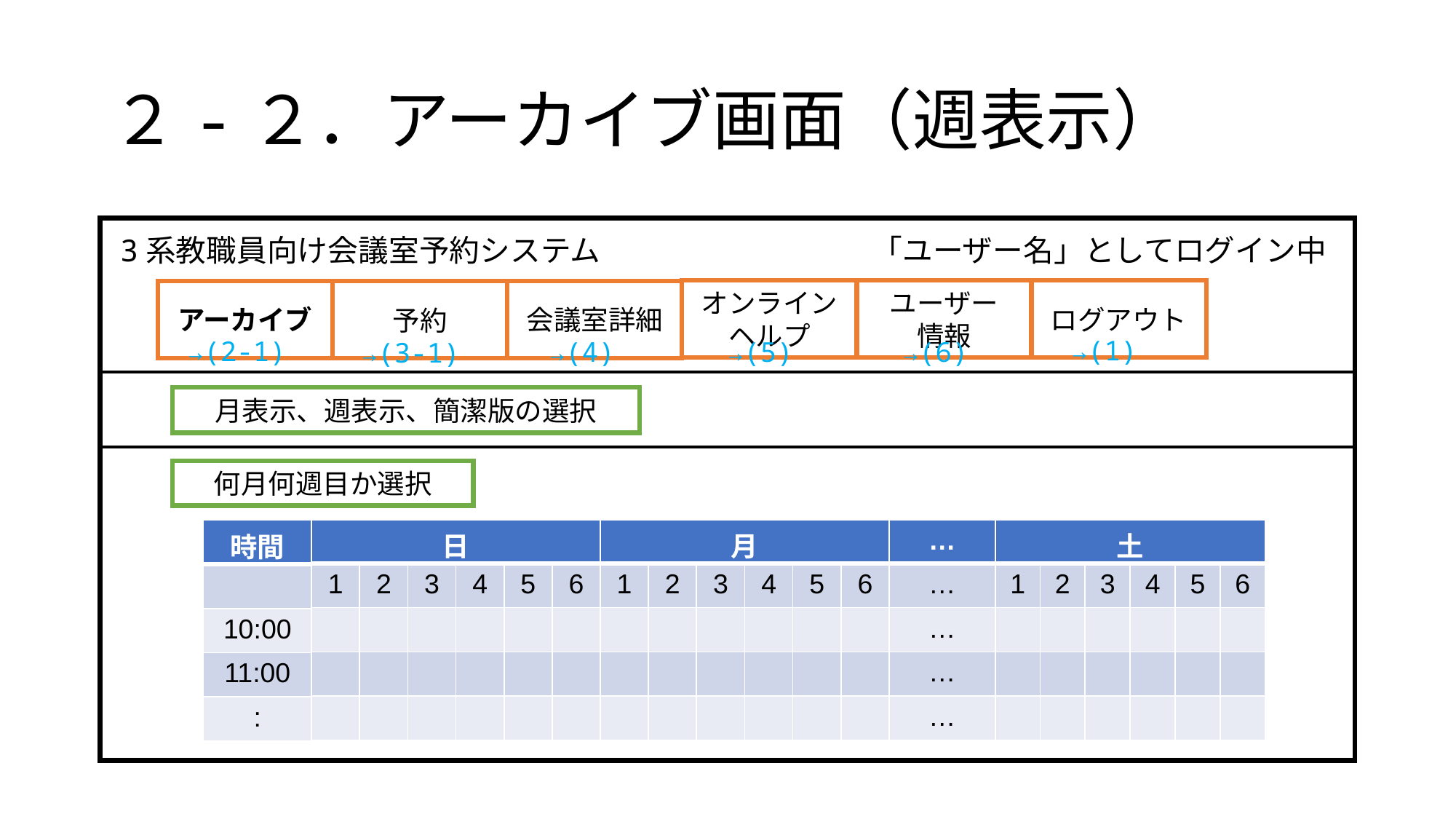

# ２-２．アーカイブ画面（週表示）

3系教職員向け会議室予約システム
「ユーザー名」としてログイン中
ユーザー
情報
ログアウト
オンラインヘルプ
アーカイブ
会議室詳細
予約
→(1)
→(2-1)
→(4)
→(5)
→(6)
→(3-1)
月表示、週表示、簡潔版の選択
何月何週目か選択
| 日 |  |  |  |  |  | 月 | 月 |  |  |  |  | … | 土 |  |  |  |  |  |
| --- | --- | --- | --- | --- | --- | --- | --- | --- | --- | --- | --- | --- | --- | --- | --- | --- | --- | --- |
| 1 | 2 | 3 | 4 | 5 | 6 | 1 | 2 | 3 | 4 | 5 | 6 | … | 1 | 2 | 3 | 4 | 5 | 6 |
|  |  |  |  |  |  |  |  |  |  |  |  | … |  |  |  |  |  |  |
|  |  |  |  |  |  |  |  |  |  |  |  | … |  |  |  |  |  |  |
|  |  |  |  |  |  |  |  |  |  |  |  | … |  |  |  |  |  |  |
| 時間 |
| --- |
|  |
| 10:00 |
| 11:00 |
| : |